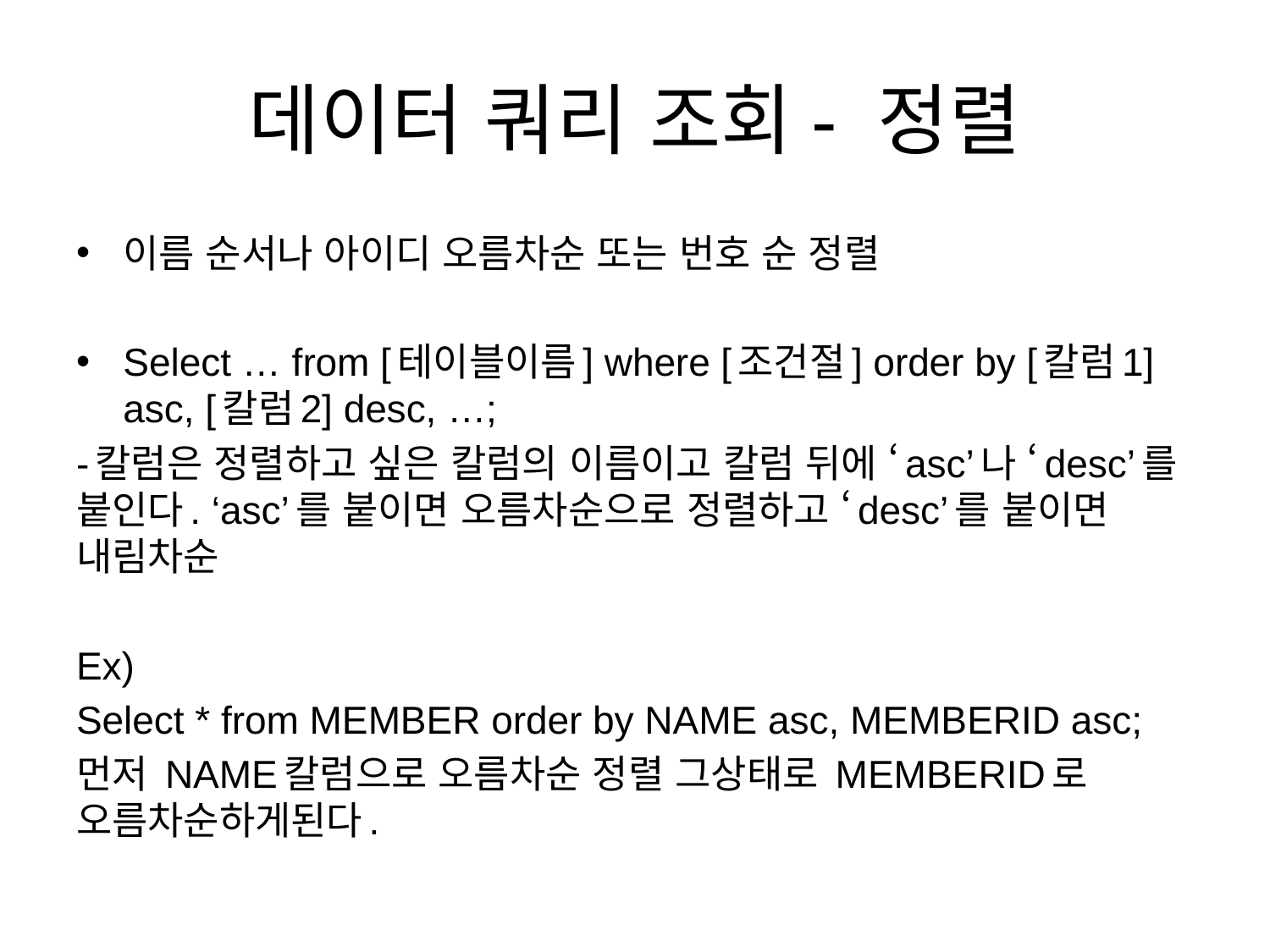

# 데이터 쿼리 조회- 정렬
이름 순서나 아이디 오름차순 또는 번호 순 정렬

Select … from [테이블이름] where [조건절] order by [칼럼1] asc, [칼럼2] desc, …;
-칼럼은 정렬하고 싶은 칼럼의 이름이고 칼럼 뒤에 ‘asc’나 ‘desc’를 붙인다. ‘asc’를 붙이면 오름차순으로 정렬하고 ‘desc’를 붙이면 내림차순

Ex)
Select * from MEMBER order by NAME asc, MEMBERID asc;
먼저 NAME칼럼으로 오름차순 정렬 그상태로 MEMBERID로  오름차순하게된다.